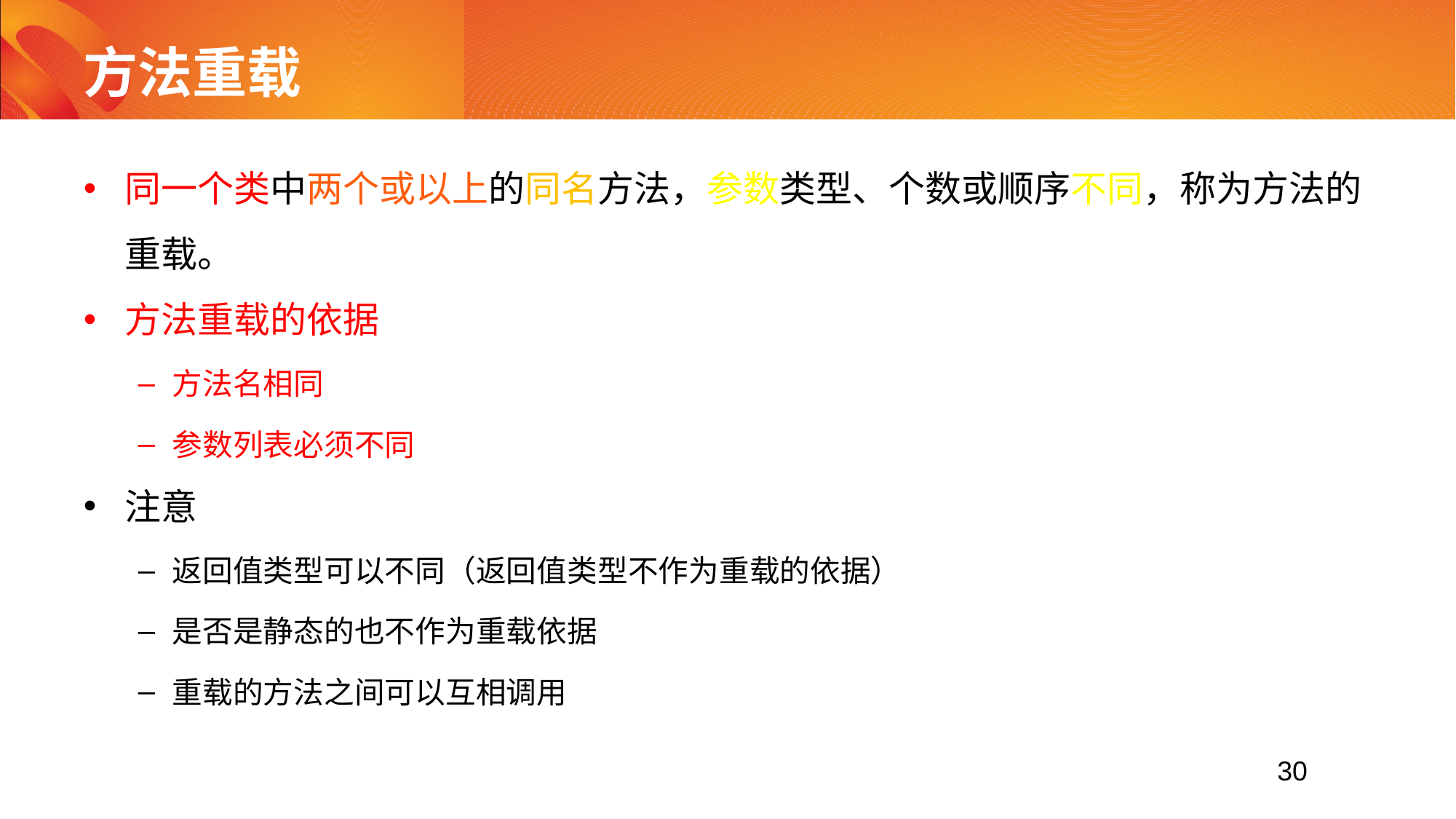

# 方法重载
同一个类中两个或以上的同名方法，参数类型、个数或顺序不同，称为方法的重载。
方法重载的依据
方法名相同
参数列表必须不同
注意
返回值类型可以不同（返回值类型不作为重载的依据）
是否是静态的也不作为重载依据
重载的方法之间可以互相调用